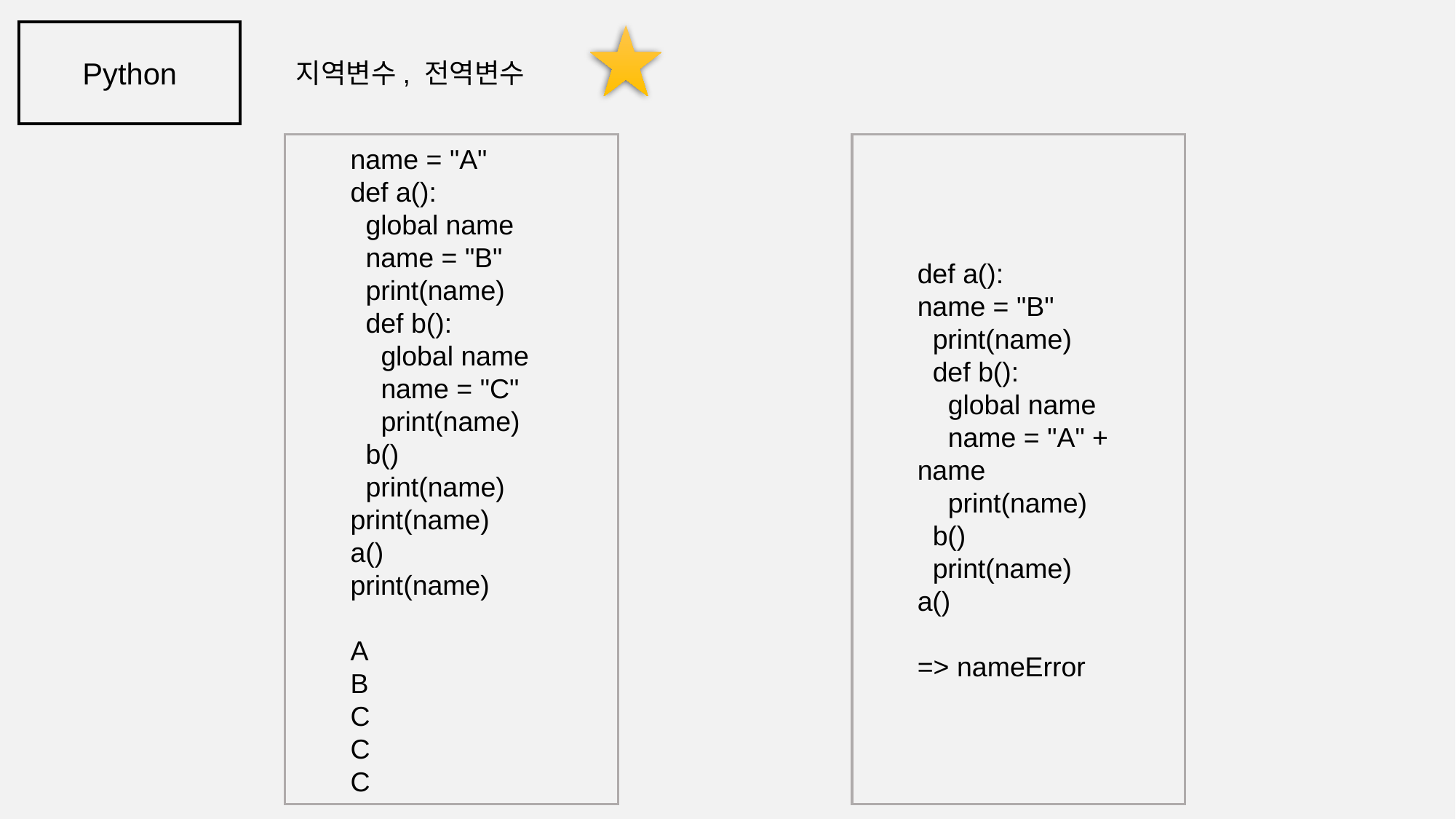

Python
지역변수, 전역변수
name = "A"
def a():
  global name
  name = "B"
  print(name)
  def b():
    global name
    name = "C"
    print(name)
  b()
  print(name)
print(name)
a()
print(name)

A
B
C
C
C
def a():
name = "B"
  print(name)
  def b():
    global name
    name = "A" + name
    print(name)
  b()
  print(name)
a()

=> nameError
   '"